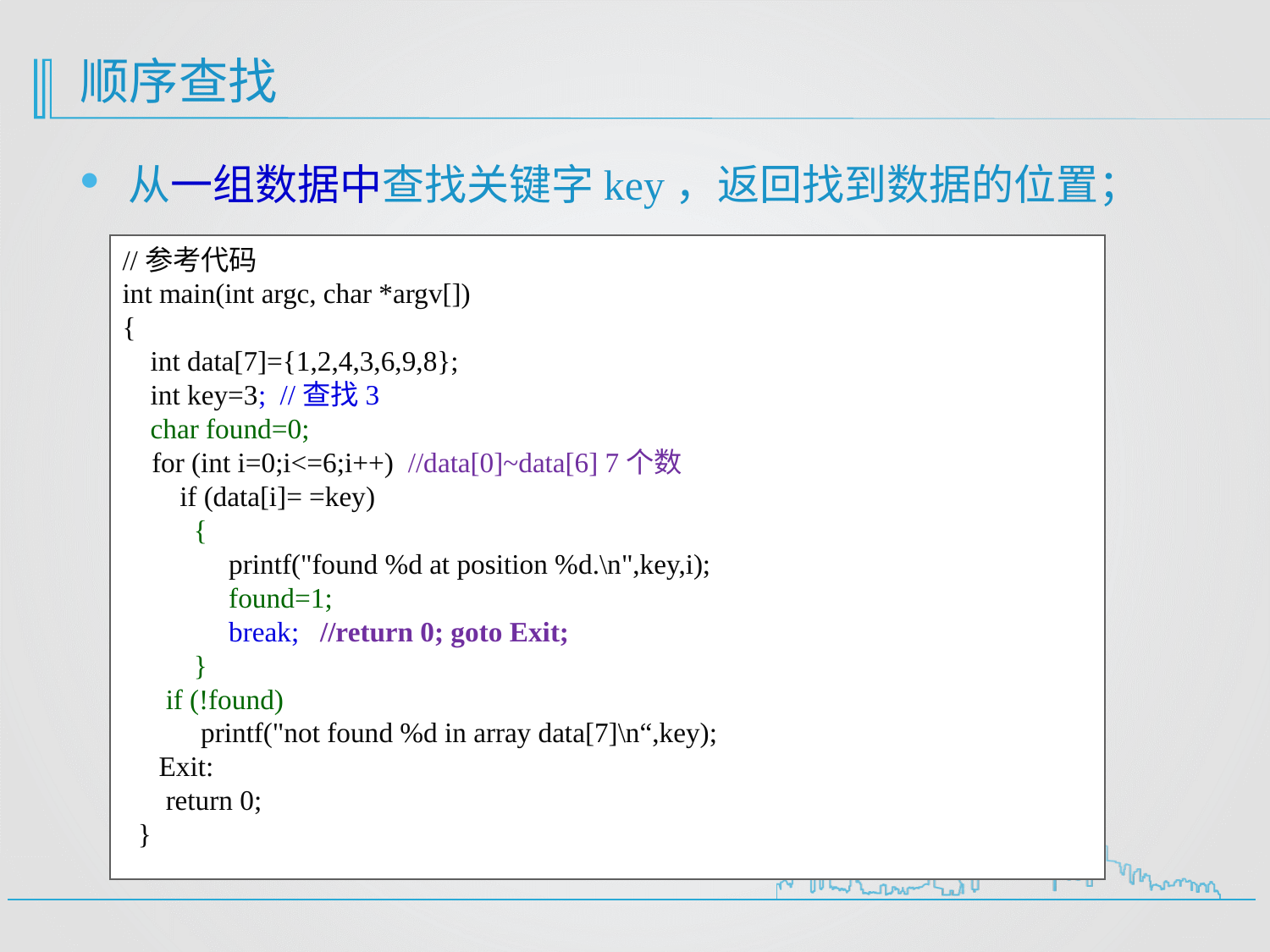

# 顺序查找
从一组数据中查找关键字key，返回找到数据的位置；

//参考代码
int main(int argc, char *argv[])
{
    int data[7]={1,2,4,3,6,9,8};
    int key=3;  //查找3
    char found=0;
  for (int i=0;i<=6;i++)  //data[0]~data[6] 7个数
      if (data[i]= =key)
        {
             printf("found %d at position %d.\n",key,i);
             found=1;
             break;   //return 0; goto Exit;
        }
    if (!found)
         printf("not found %d in array data[7]\n“,key);
   Exit:
    return 0;
}